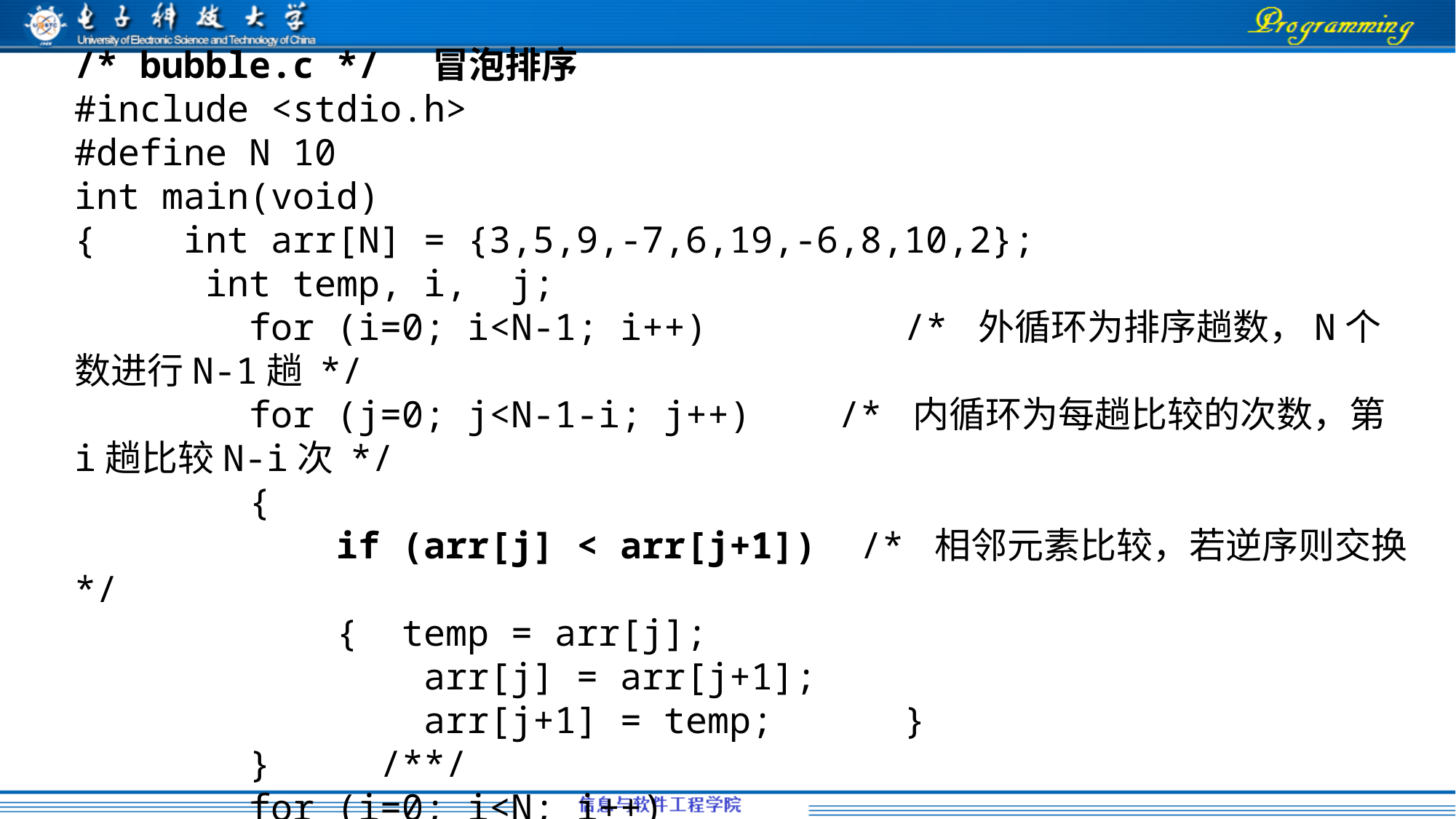

/* bubble.c */  冒泡排序
#include <stdio.h>
#define N 10
int main(void)
{    int arr[N] = {3,5,9,-7,6,19,-6,8,10,2};
      int temp, i,  j;
        for (i=0; i<N-1; i++)         /* 外循环为排序趟数，N个数进行N-1趟 */
        for (j=0; j<N-1-i; j++)    /* 内循环为每趟比较的次数，第i趟比较N-i次 */
        {
            if (arr[j] < arr[j+1])  /* 相邻元素比较，若逆序则交换 */
            {  temp = arr[j];
                arr[j] = arr[j+1];
                arr[j+1] = temp;      }
        }     /**/
        for (i=0; i<N; i++)
        printf ("%d  ", arr[i]);
        printf ("\n");
}